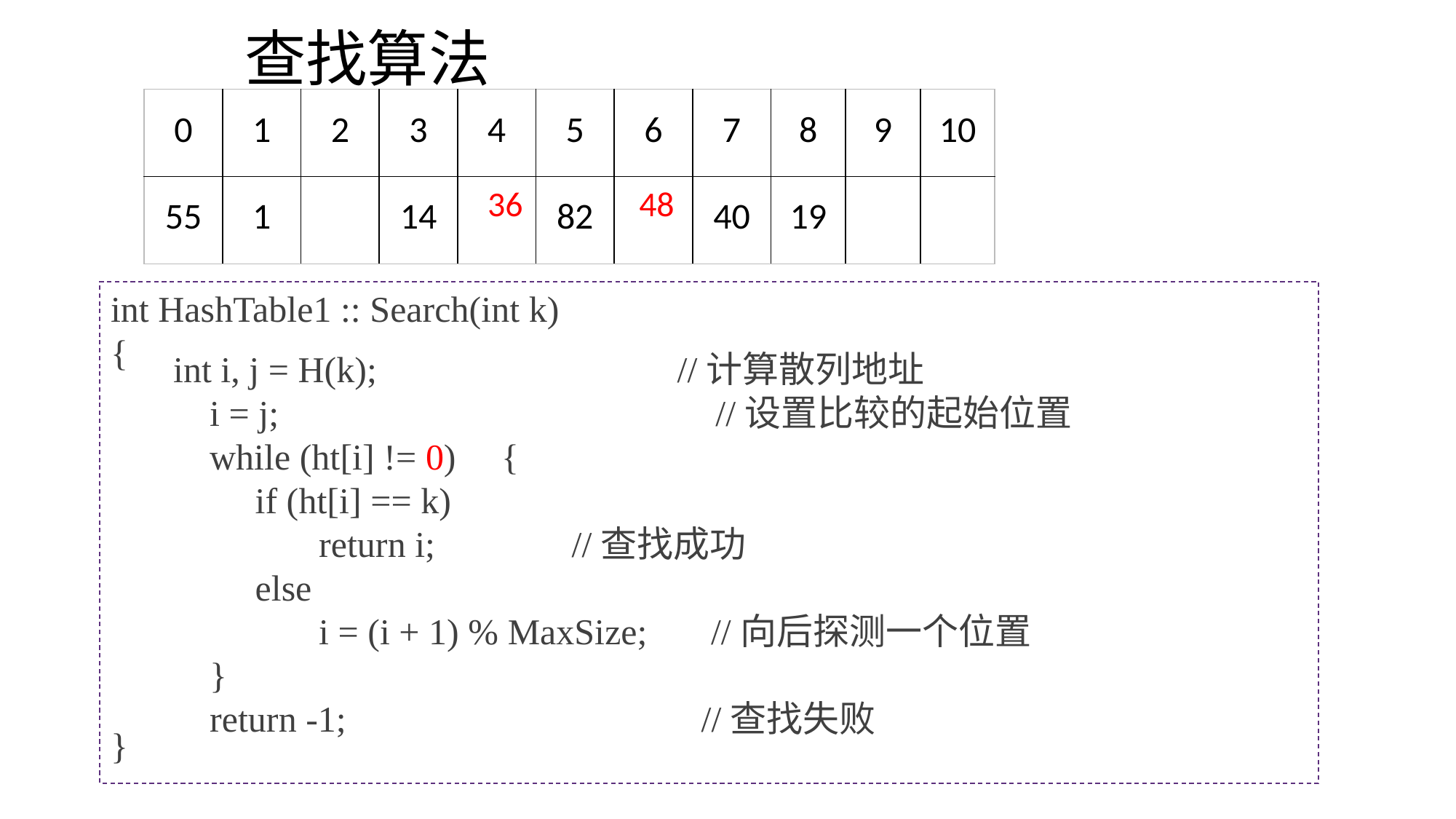

查找算法
| 0 | 1 | 2 | 3 | 4 | 5 | 6 | 7 | 8 | 9 | 10 |
| --- | --- | --- | --- | --- | --- | --- | --- | --- | --- | --- |
| 55 | 1 |  | 14 |  | 82 |  | 40 | 19 |  |  |
36
48
int HashTable1 :: Search(int k)
{

}
 int i, j = H(k);                                 //计算散列地址
     i = j;                                                //设置比较的起始位置
     while (ht[i] != 0)     {
          if (ht[i] == k)
	     return i;               //查找成功
          else
                 i = (i + 1) % MaxSize;       //向后探测一个位置
     }
     return -1;                                       //查找失败